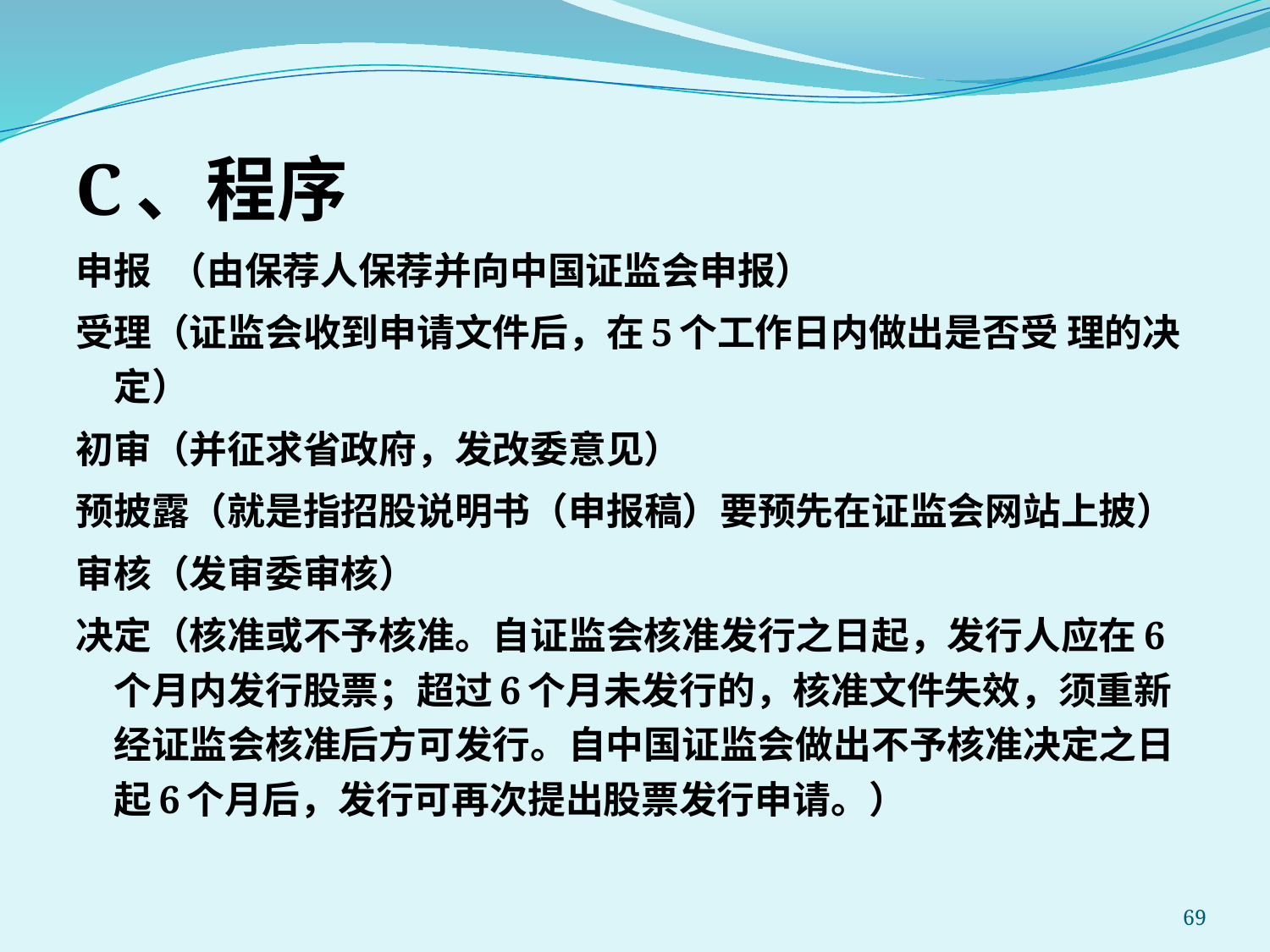

C、程序
申报  （由保荐人保荐并向中国证监会申报）
受理（证监会收到申请文件后，在5个工作日内做出是否受 理的决定）
初审（并征求省政府，发改委意见）
预披露（就是指招股说明书（申报稿）要预先在证监会网站上披）
审核（发审委审核）
决定（核准或不予核准。自证监会核准发行之日起，发行人应在6个月内发行股票；超过6个月未发行的，核准文件失效，须重新经证监会核准后方可发行。自中国证监会做出不予核准决定之日起6个月后，发行可再次提出股票发行申请。）

69